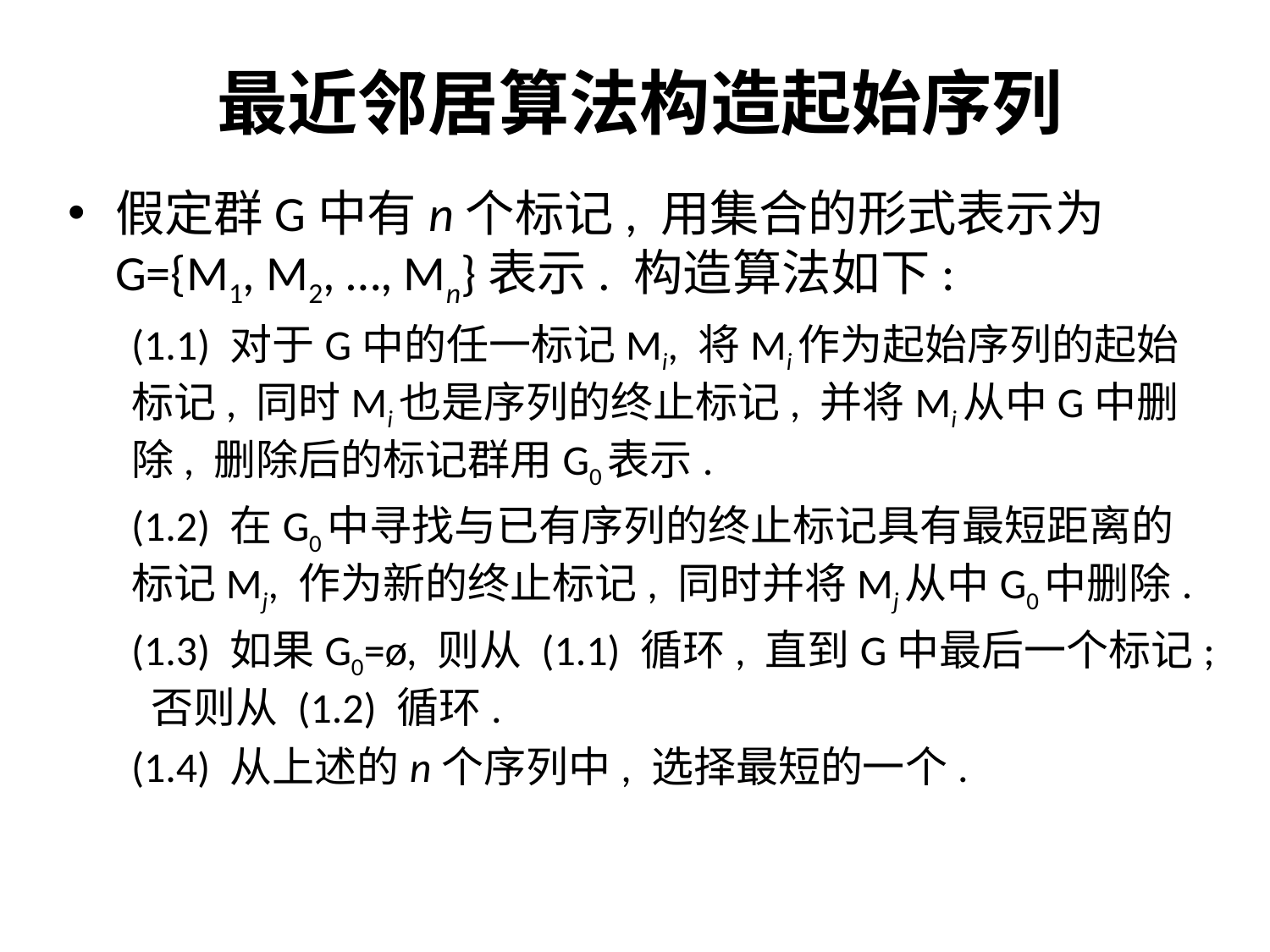

# 最近邻居算法构造起始序列
假定群G中有n个标记, 用集合的形式表示为G={M1, M2, …, Mn}表示. 构造算法如下:
(1.1) 对于G中的任一标记Mi, 将Mi作为起始序列的起始标记, 同时Mi也是序列的终止标记, 并将Mi从中G中删除, 删除后的标记群用G0表示.
(1.2) 在G0中寻找与已有序列的终止标记具有最短距离的标记Mj, 作为新的终止标记, 同时并将Mj从中G0中删除.
(1.3) 如果G0=ø, 则从 (1.1) 循环, 直到G中最后一个标记; 否则从 (1.2) 循环.
(1.4) 从上述的n个序列中, 选择最短的一个.